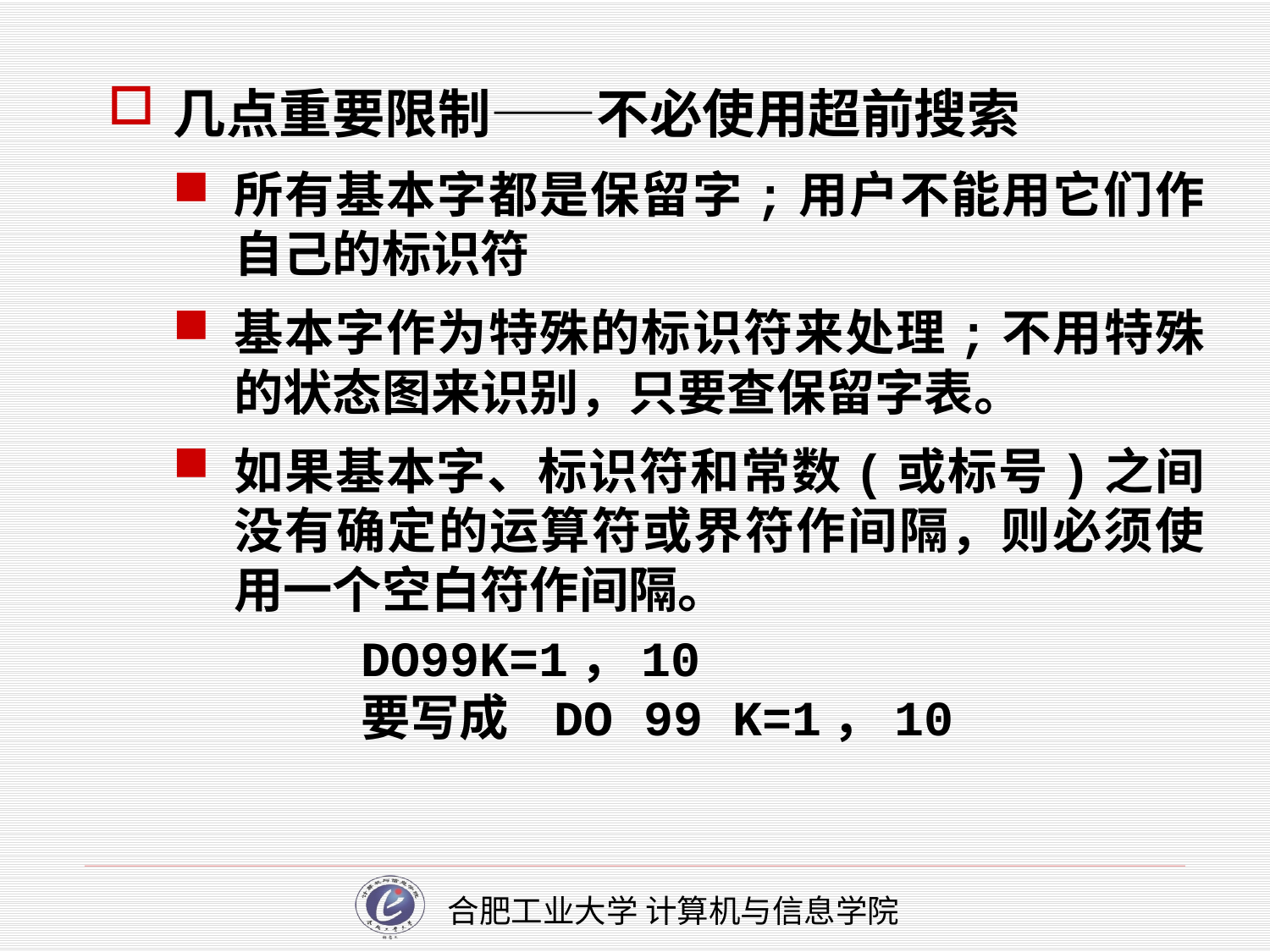

几点重要限制——不必使用超前搜索
所有基本字都是保留字;用户不能用它们作自己的标识符
基本字作为特殊的标识符来处理;不用特殊的状态图来识别，只要查保留字表。
如果基本字、标识符和常数(或标号)之间没有确定的运算符或界符作间隔，则必须使用一个空白符作间隔。
		DO99K=1，10
		要写成   DO 99 K=1，10
19